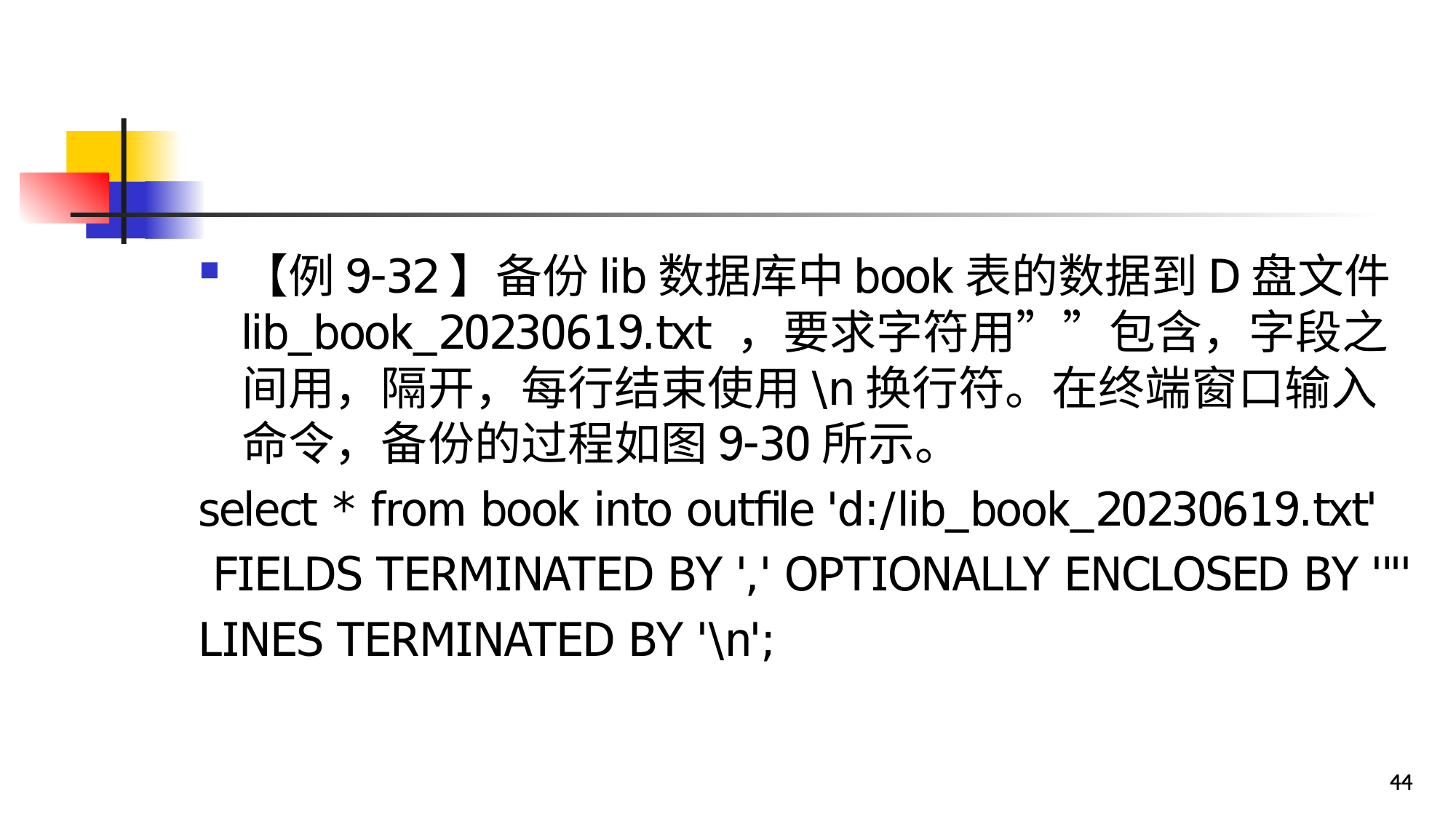

#
【例9-32】备份lib数据库中book表的数据到D盘文件lib_book_20230619.txt ，要求字符用””包含，字段之间用，隔开，每行结束使用\n换行符。在终端窗口输入命令，备份的过程如图9-30所示。
select * from book into outfile 'd:/lib_book_20230619.txt'
 FIELDS TERMINATED BY ',' OPTIONALLY ENCLOSED BY '"'
LINES TERMINATED BY '\n';

44